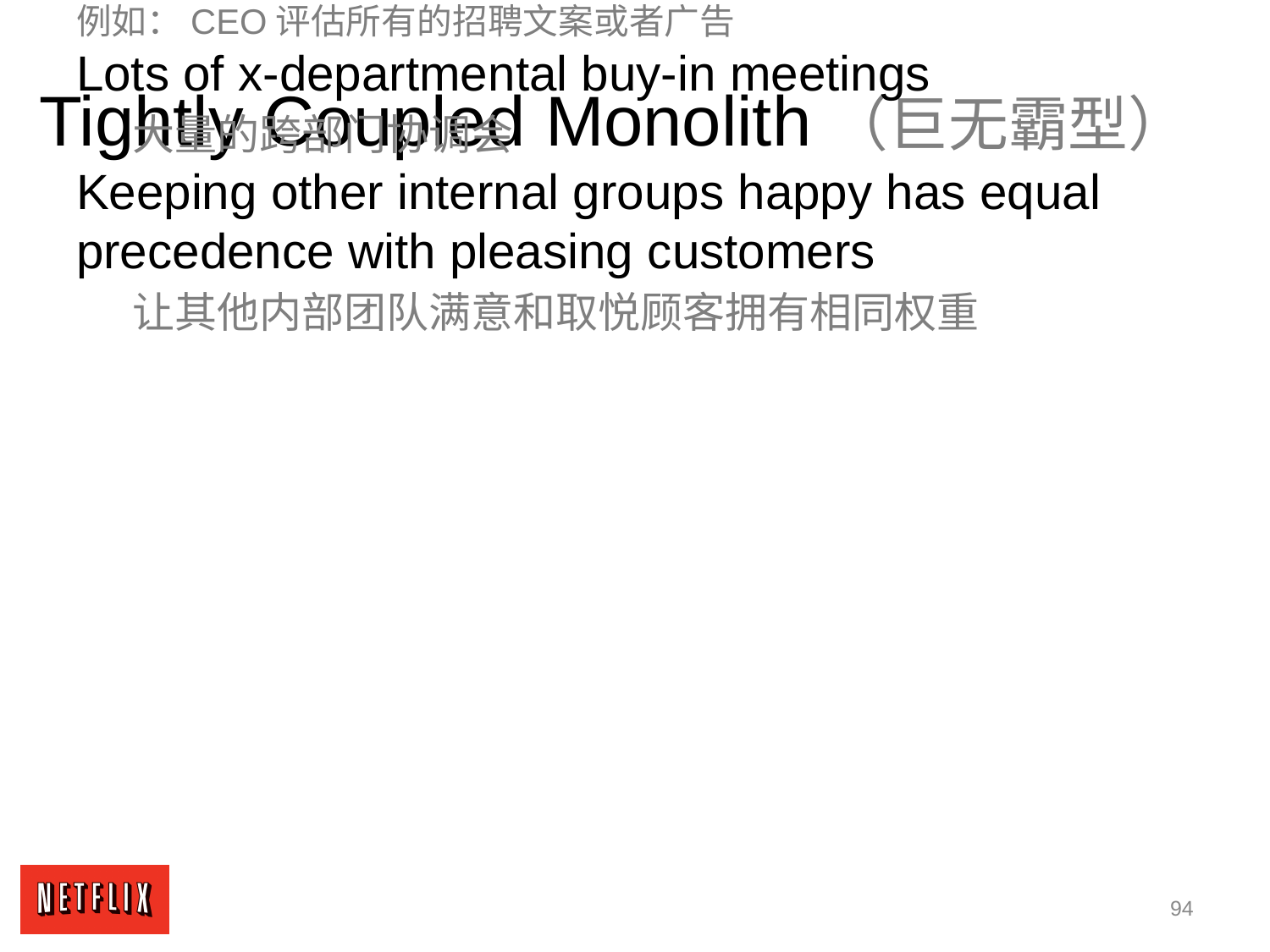

Senior management reviews nearly all tactics	高阶管理人员对战术事无巨细全部过问
e.g., CEO reviews all job offers or advertising
例如：CEO评估所有的招聘文案或者广告
Lots of x-departmental buy-in meetings
    大量的跨部门协调会
Keeping other internal groups happy has equal precedence with pleasing customers
    让其他内部团队满意和取悦顾客拥有相同权重

Tightly Coupled Monolith（巨无霸型）
94